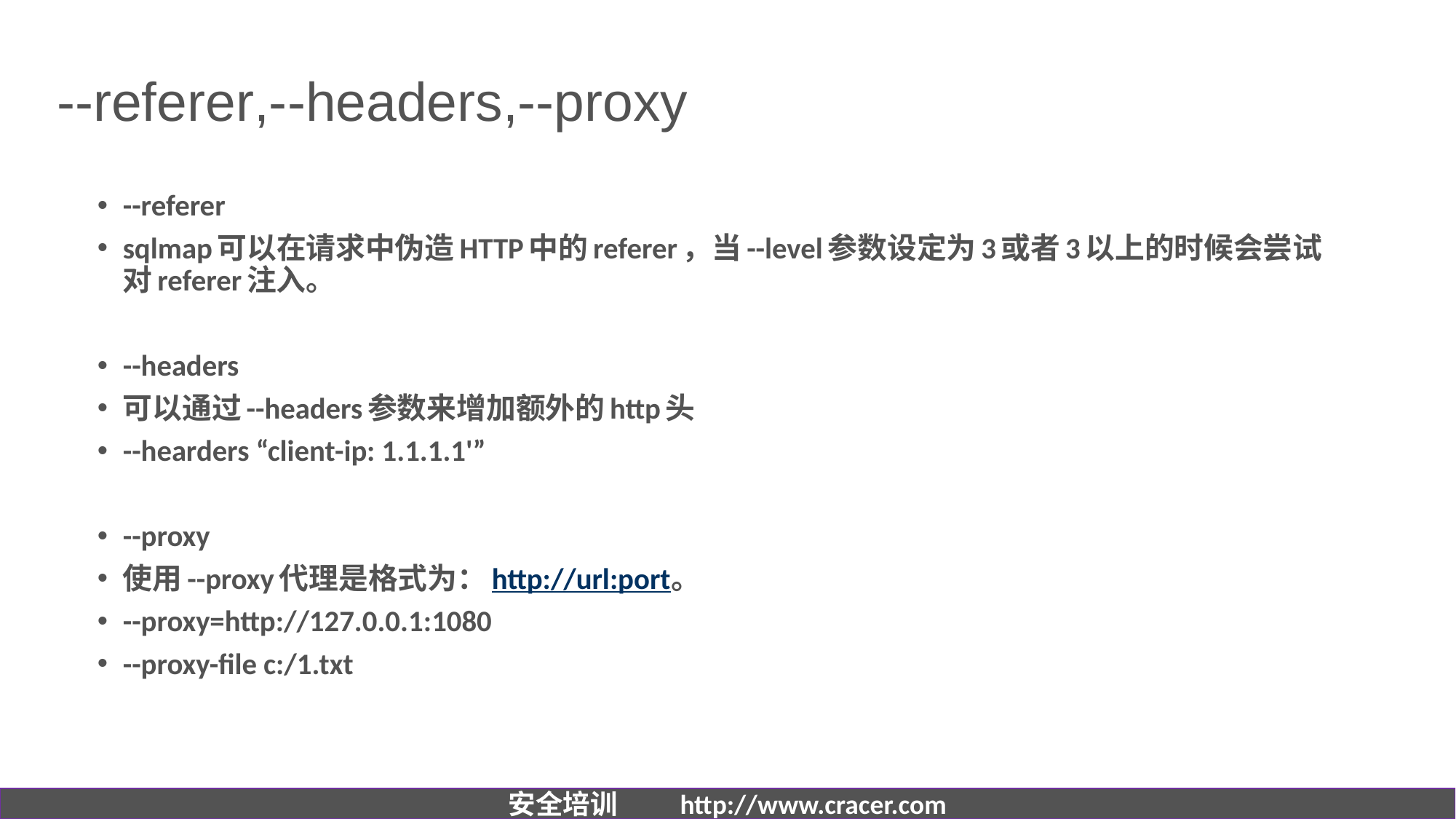

# --referer,--headers,--proxy
--referer
sqlmap可以在请求中伪造HTTP中的referer，当--level参数设定为3或者3以上的时候会尝试对referer注入。

--headers
可以通过--headers参数来增加额外的http头
--hearders “client-ip: 1.1.1.1'”

--proxy
使用--proxy代理是格式为：http://url:port。
--proxy=http://127.0.0.1:1080
--proxy-file c:/1.txt